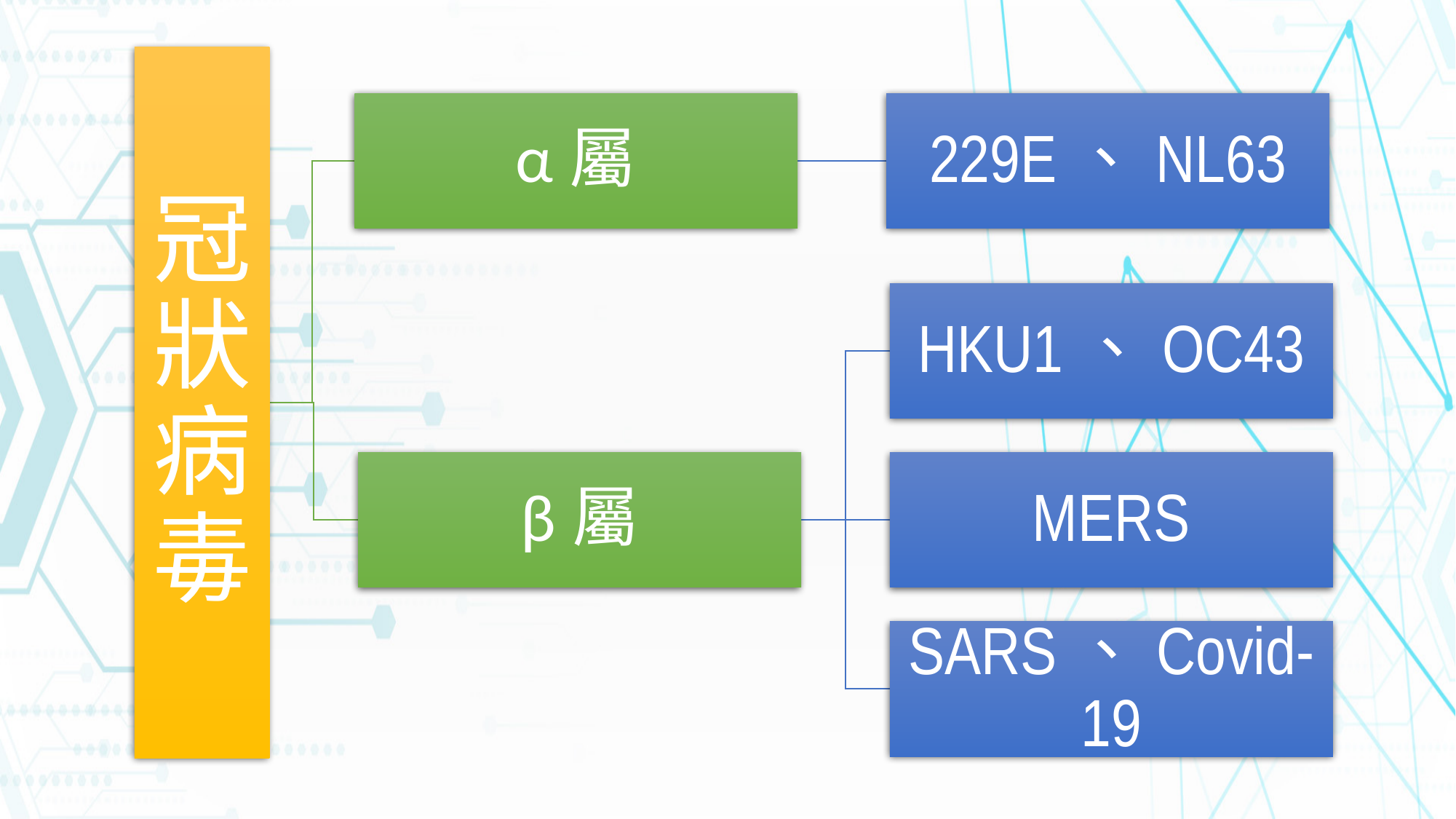

冠狀病毒
α屬
229E、NL63
β屬
HKU1、OC43
MERS
SARS、Covid-19